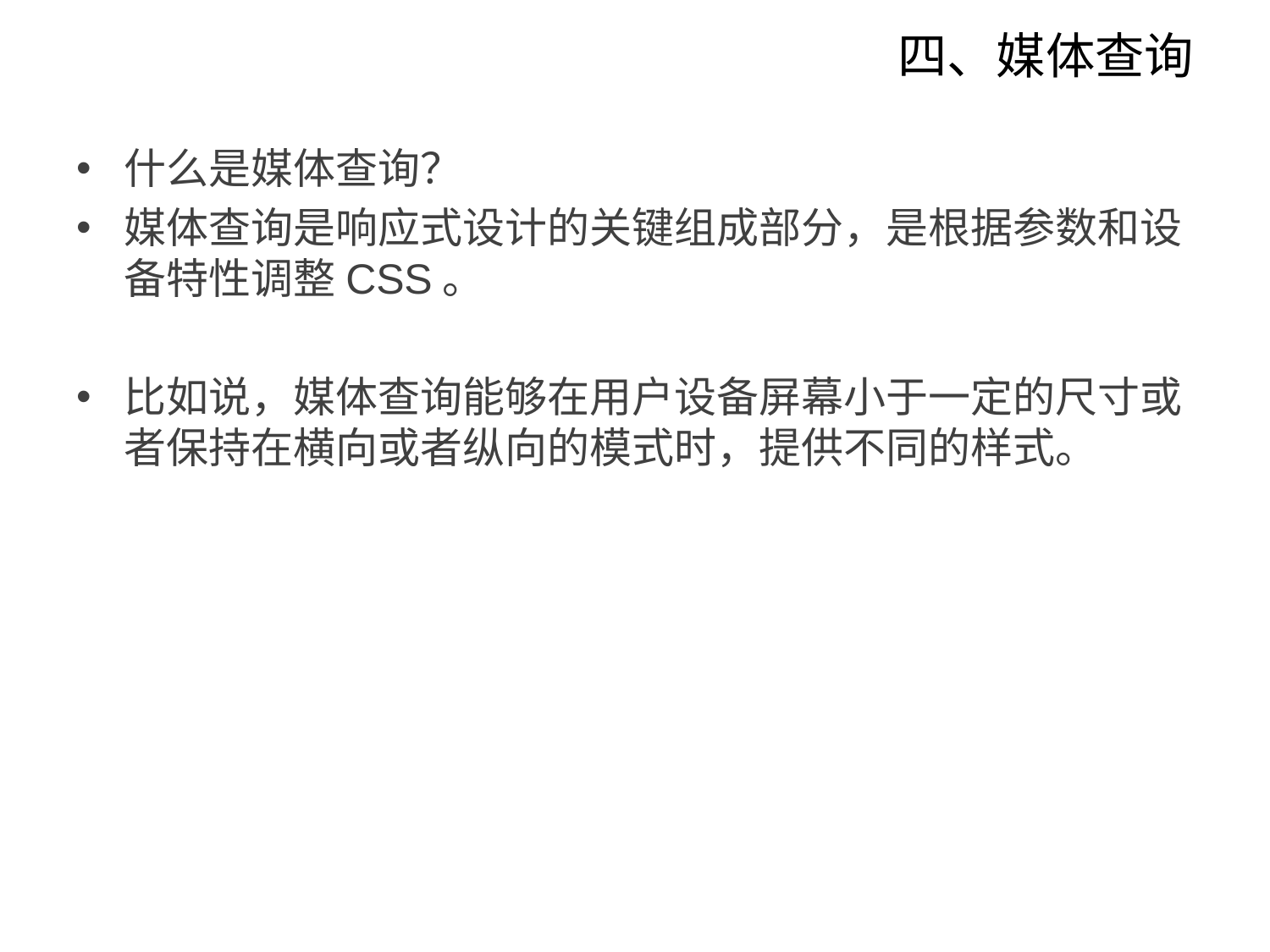

# 四、媒体查询
什么是媒体查询？
媒体查询是响应式设计的关键组成部分，是根据参数和设备特性调整CSS。

比如说，媒体查询能够在用户设备屏幕小于一定的尺寸或者保持在横向或者纵向的模式时，提供不同的样式。